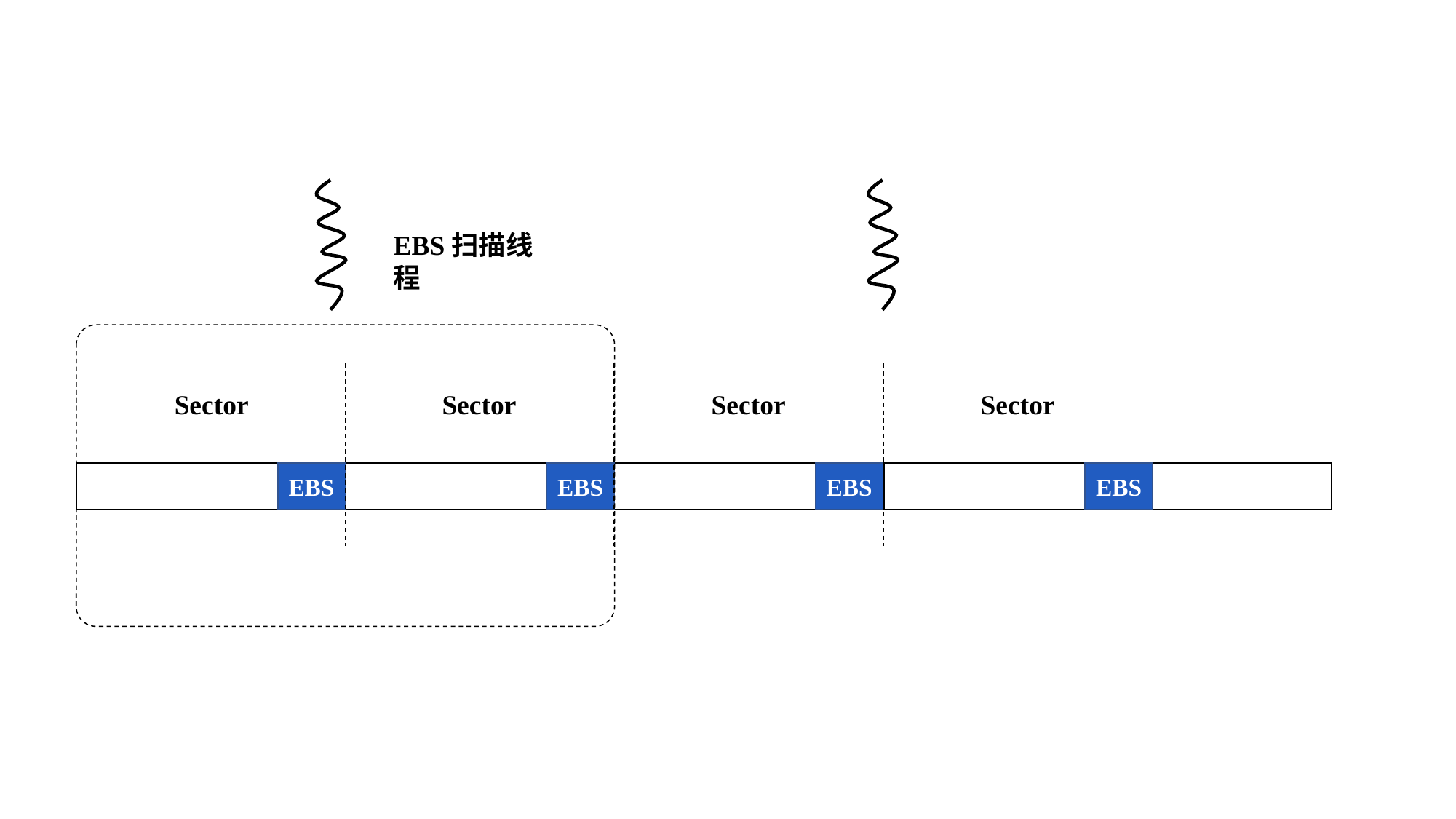

EBS扫描线程

Sector
Sector
Sector
Sector
EBS
EBS

EBS
EBS